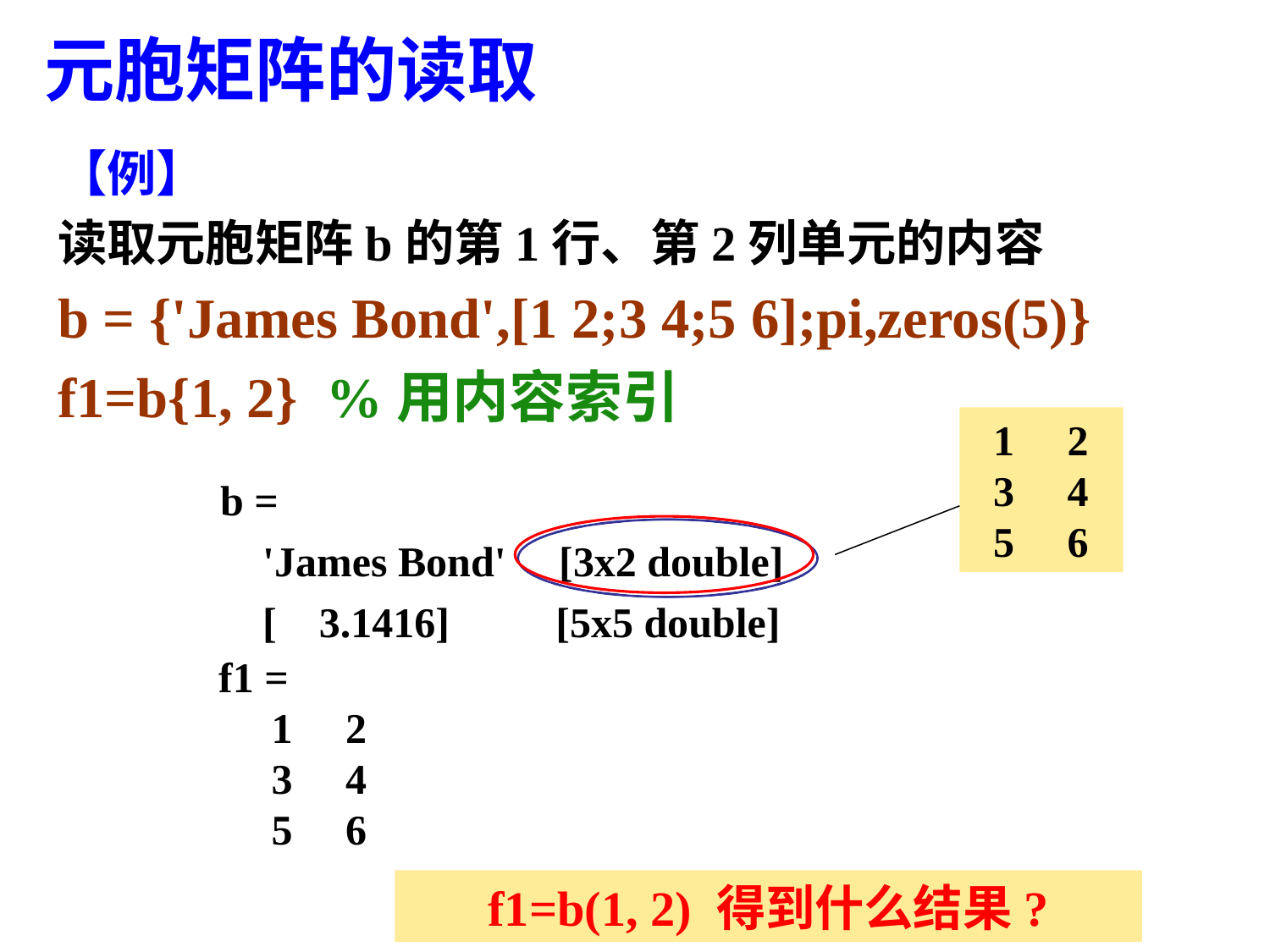

元胞矩阵的读取
【例】
读取元胞矩阵b的第1行、第2列单元的内容
b = {'James Bond',[1 2;3 4;5 6];pi,zeros(5)}
f1=b{1, 2}  %用内容索引
  1     2
  3     4
  5     6
b =
    'James Bond'     [3x2 double]
    [    3.1416]          [5x5 double]

f1 =
     1     2
     3     4
     5     6
22
f1=b(1, 2) 得到什么结果?